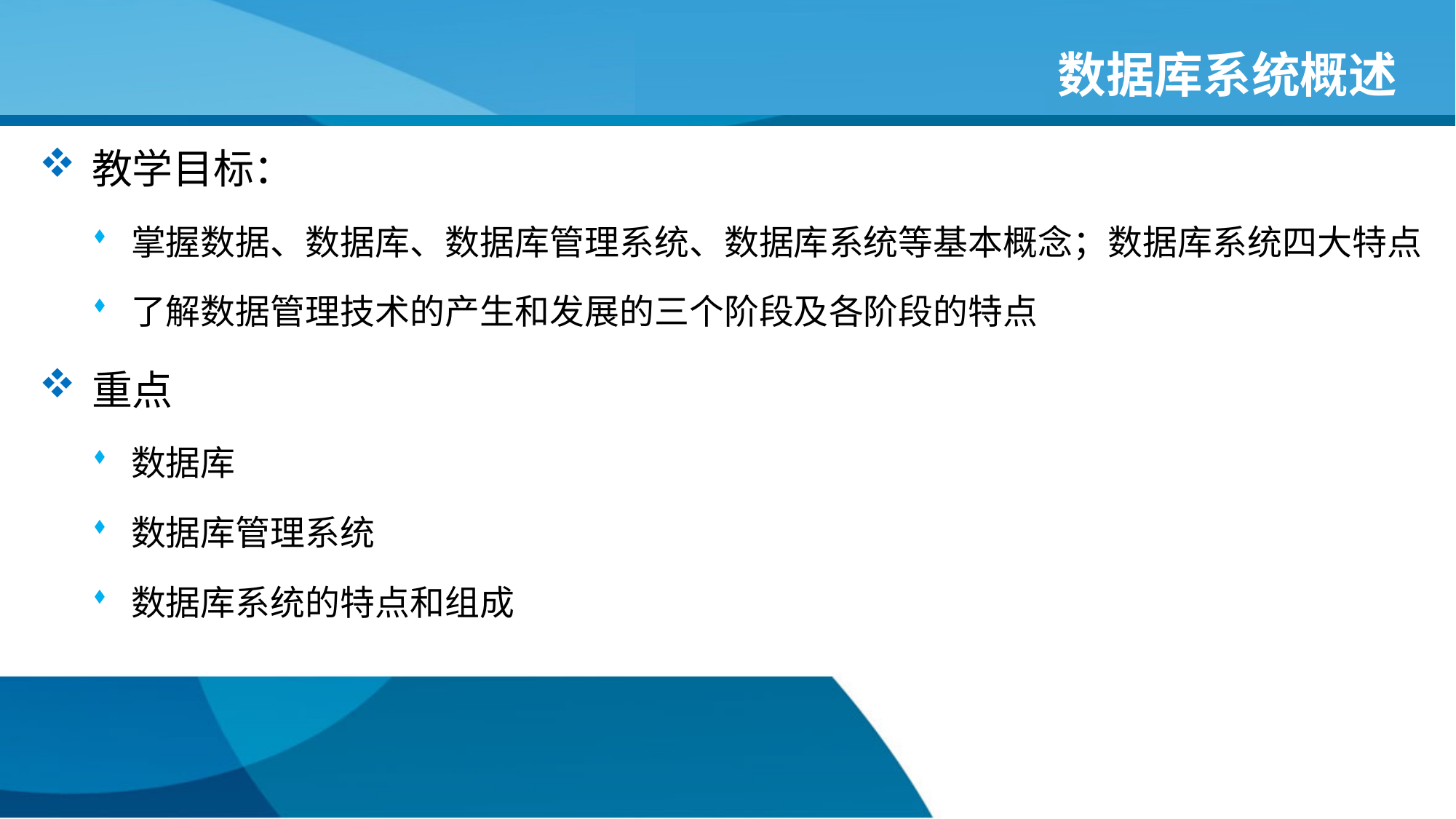

# 数据库系统概述
教学目标：
掌握数据、数据库、数据库管理系统、数据库系统等基本概念；数据库系统四大特点
了解数据管理技术的产生和发展的三个阶段及各阶段的特点
重点
数据库
数据库管理系统
数据库系统的特点和组成